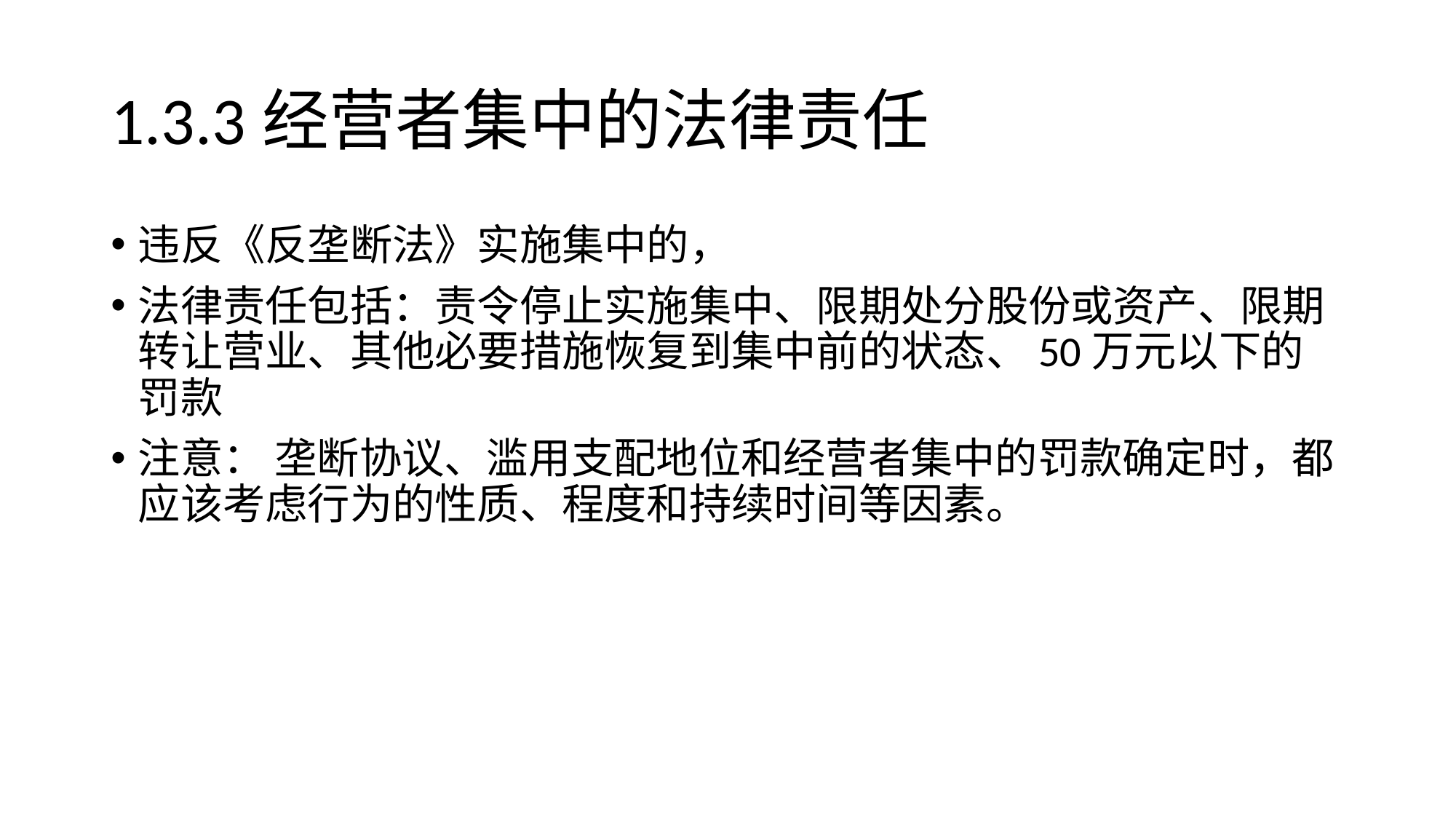

# 1.3.3经营者集中的法律责任
违反《反垄断法》实施集中的，
法律责任包括：责令停止实施集中、限期处分股份或资产、限期转让营业、其他必要措施恢复到集中前的状态、50万元以下的罚款
注意： 垄断协议、滥用支配地位和经营者集中的罚款确定时，都应该考虑行为的性质、程度和持续时间等因素。